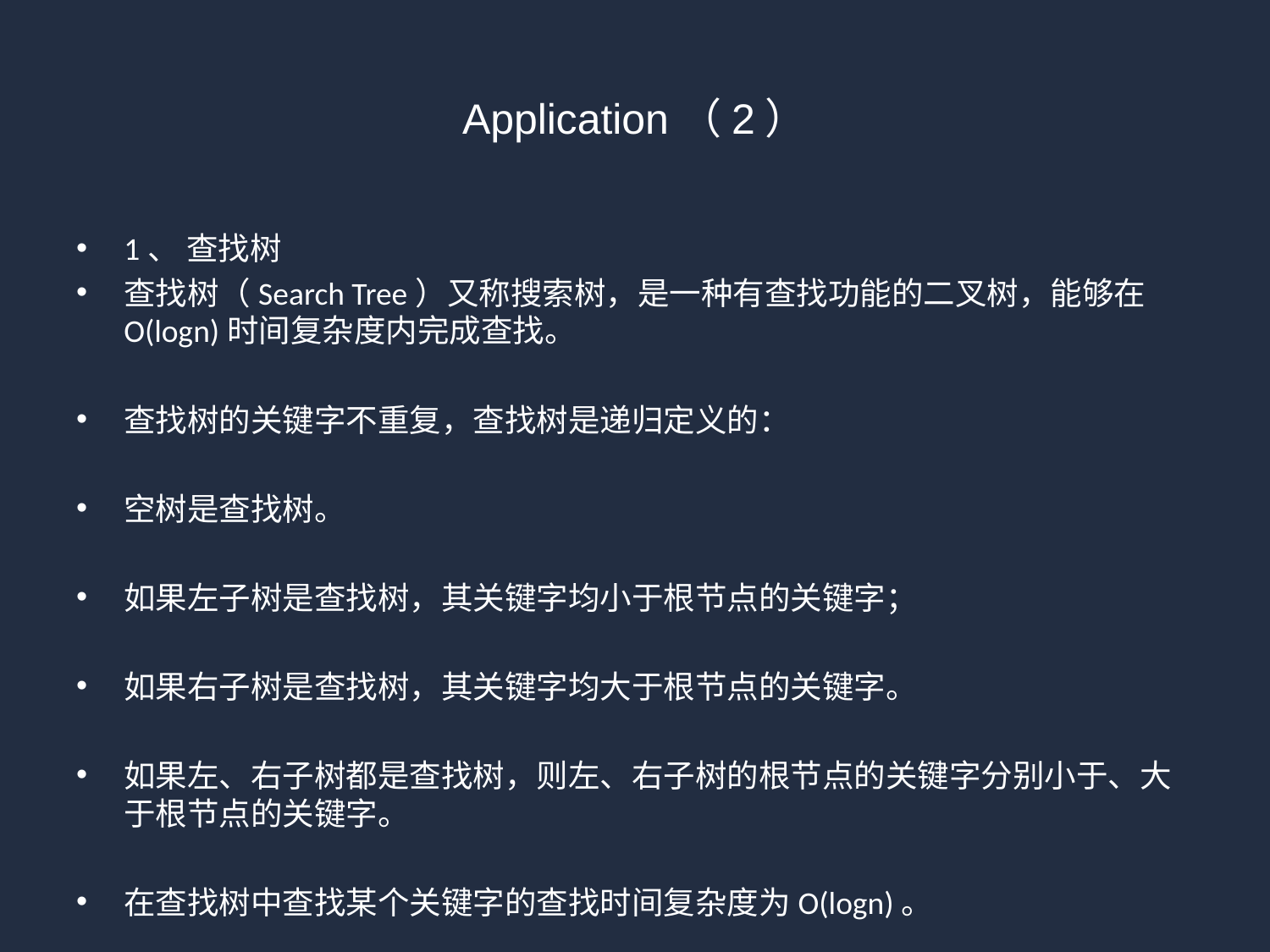

# Application（2）
1、 查找树
查找树（Search Tree）又称搜索树，是一种有查找功能的二叉树，能够在O(logn)时间复杂度内完成查找。

查找树的关键字不重复，查找树是递归定义的：

空树是查找树。

如果左子树是查找树，其关键字均小于根节点的关键字；

如果右子树是查找树，其关键字均大于根节点的关键字。

如果左、右子树都是查找树，则左、右子树的根节点的关键字分别小于、大于根节点的关键字。

在查找树中查找某个关键字的查找时间复杂度为O(logn)。

查找树的具体应用：

二叉搜索树

平衡二叉搜索树

红黑树

伸展树

2、